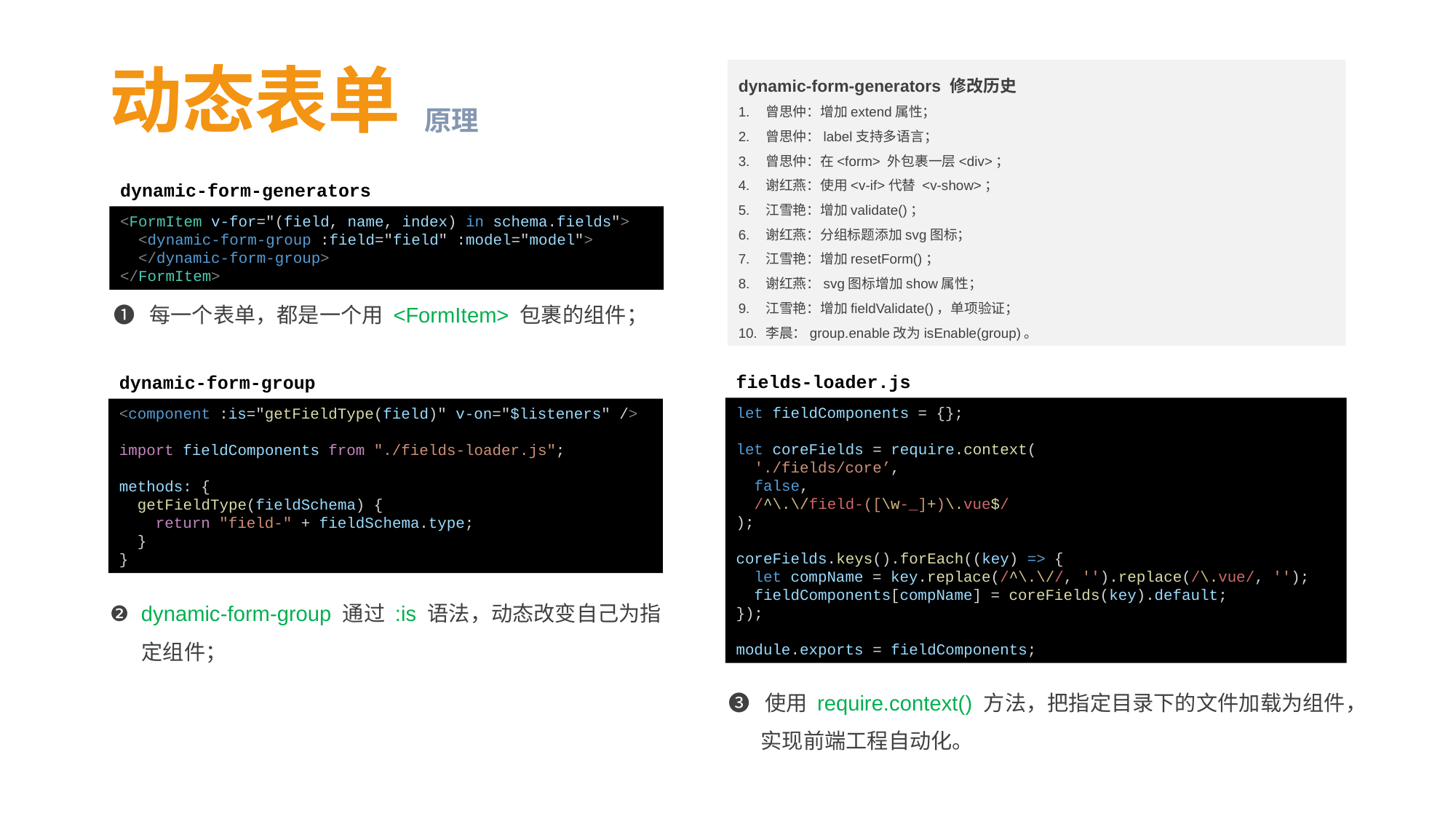

动态表单
dynamic-form-generators 修改历史
曾思仲：增加extend属性；
曾思仲：label支持多语言；
曾思仲：在<form> 外包裹一层<div>；
谢红燕：使用<v-if>代替 <v-show>；
江雪艳：增加validate()；
谢红燕：分组标题添加svg图标；
江雪艳：增加resetForm()；
谢红燕：svg图标增加show属性；
江雪艳：增加fieldValidate()，单项验证；
李晨：group.enable改为isEnable(group)。
原理
dynamic-form-generators
<FormItem v-for="(field, name, index) in schema.fields">
  <dynamic-form-group :field="field" :model="model">
  </dynamic-form-group>
</FormItem>
❶  每一个表单，都是一个用 <FormItem> 包裹的组件；
fields-loader.js
dynamic-form-group
let fieldComponents = {};
let coreFields = require.context(
  './fields/core’,
  false,
  /^\.\/field-([\w-_]+)\.vue$/
);
coreFields.keys().forEach((key) => {
  let compName = key.replace(/^\.\//, '').replace(/\.vue/, '');
  fieldComponents[compName] = coreFields(key).default;
});
module.exports = fieldComponents;
<component :is="getFieldType(field)" v-on="$listeners" />
import fieldComponents from "./fields-loader.js";

methods: {
  getFieldType(fieldSchema) {
    return "field-" + fieldSchema.type;
  }
}
❷  dynamic-form-group 通过 :is 语法，动态改变自己为指定组件；
❸  使用 require.context() 方法，把指定目录下的文件加载为组件，实现前端工程自动化。